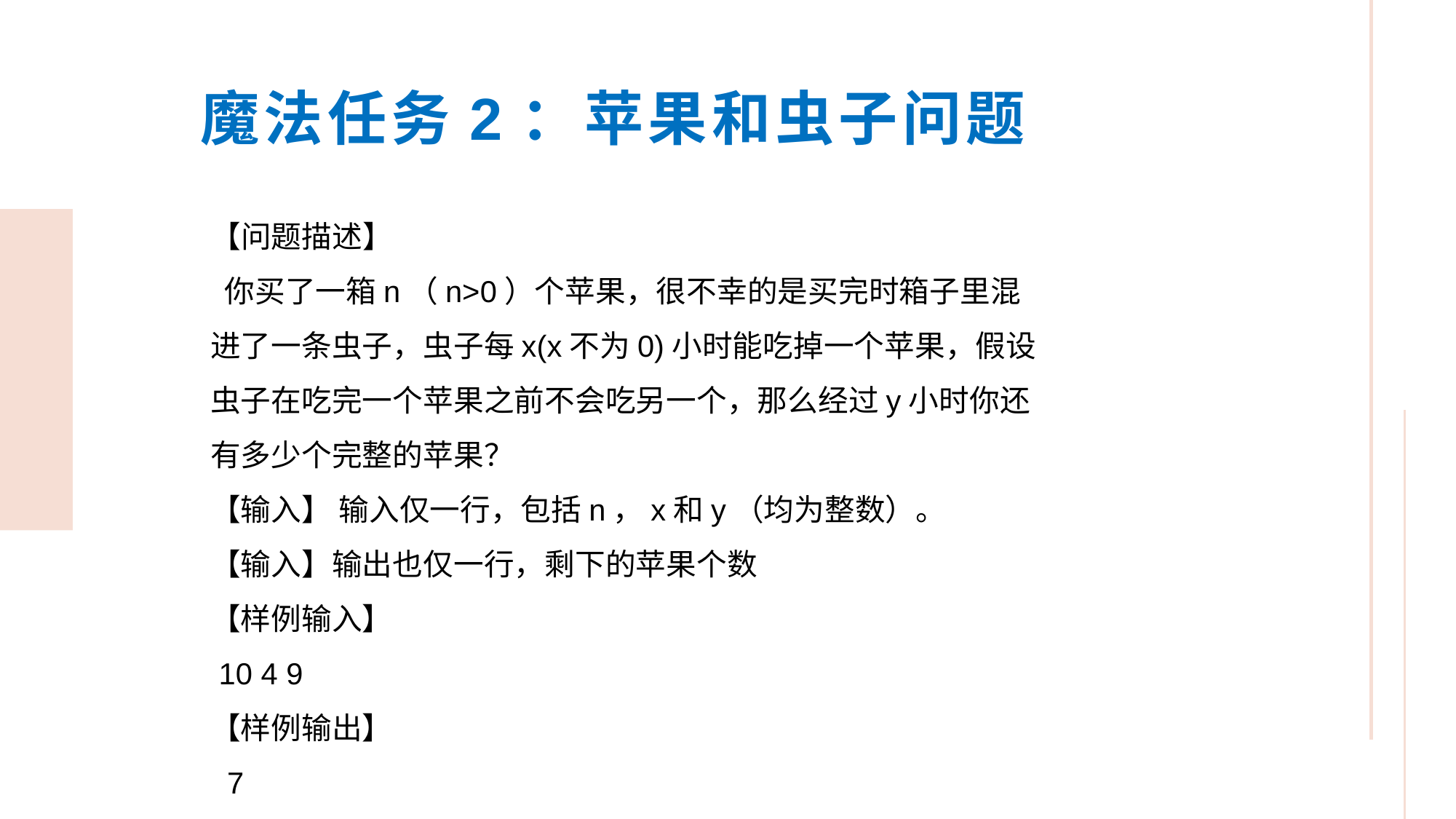

魔法任务2：苹果和虫子问题
【问题描述】
 你买了一箱n（n>0）个苹果，很不幸的是买完时箱子里混进了一条虫子，虫子每x(x不为0)小时能吃掉一个苹果，假设虫子在吃完一个苹果之前不会吃另一个，那么经过y小时你还有多少个完整的苹果？
【输入】 输入仅一行，包括n，x和y（均为整数）。
【输入】输出也仅一行，剩下的苹果个数
【样例输入】
 10 4 9
【样例输出】
  7